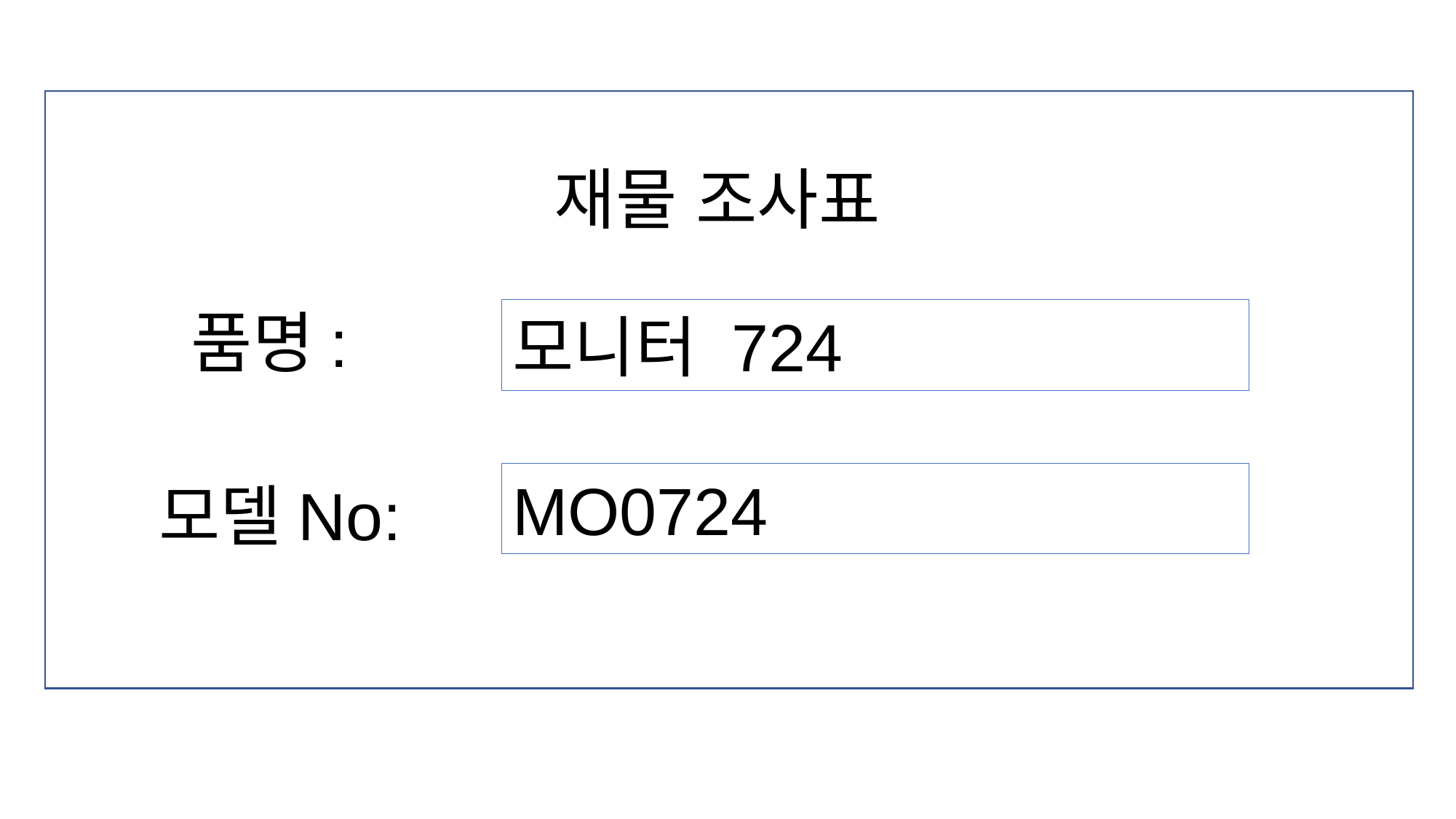

재물 조사표
품명:
모니터 724
MO0724
모델No: